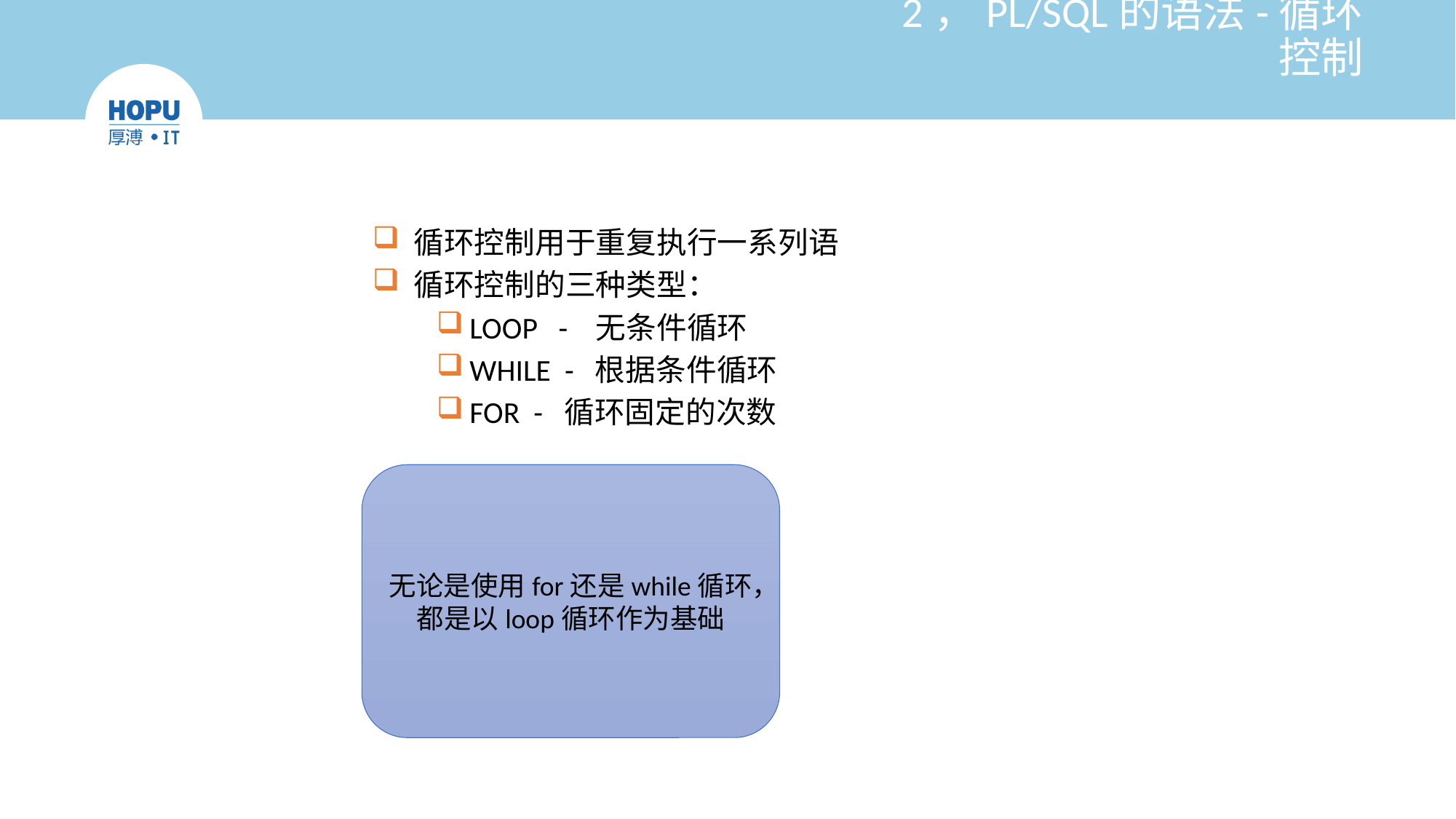

# 2，PL/SQL的语法-循环控制
循环控制用于重复执行一系列语
循环控制的三种类型：
LOOP   -   无条件循环
WHILE  -  根据条件循环
FOR  -  循环固定的次数
无论是使用for还是while循环，都是以loop循环作为基础